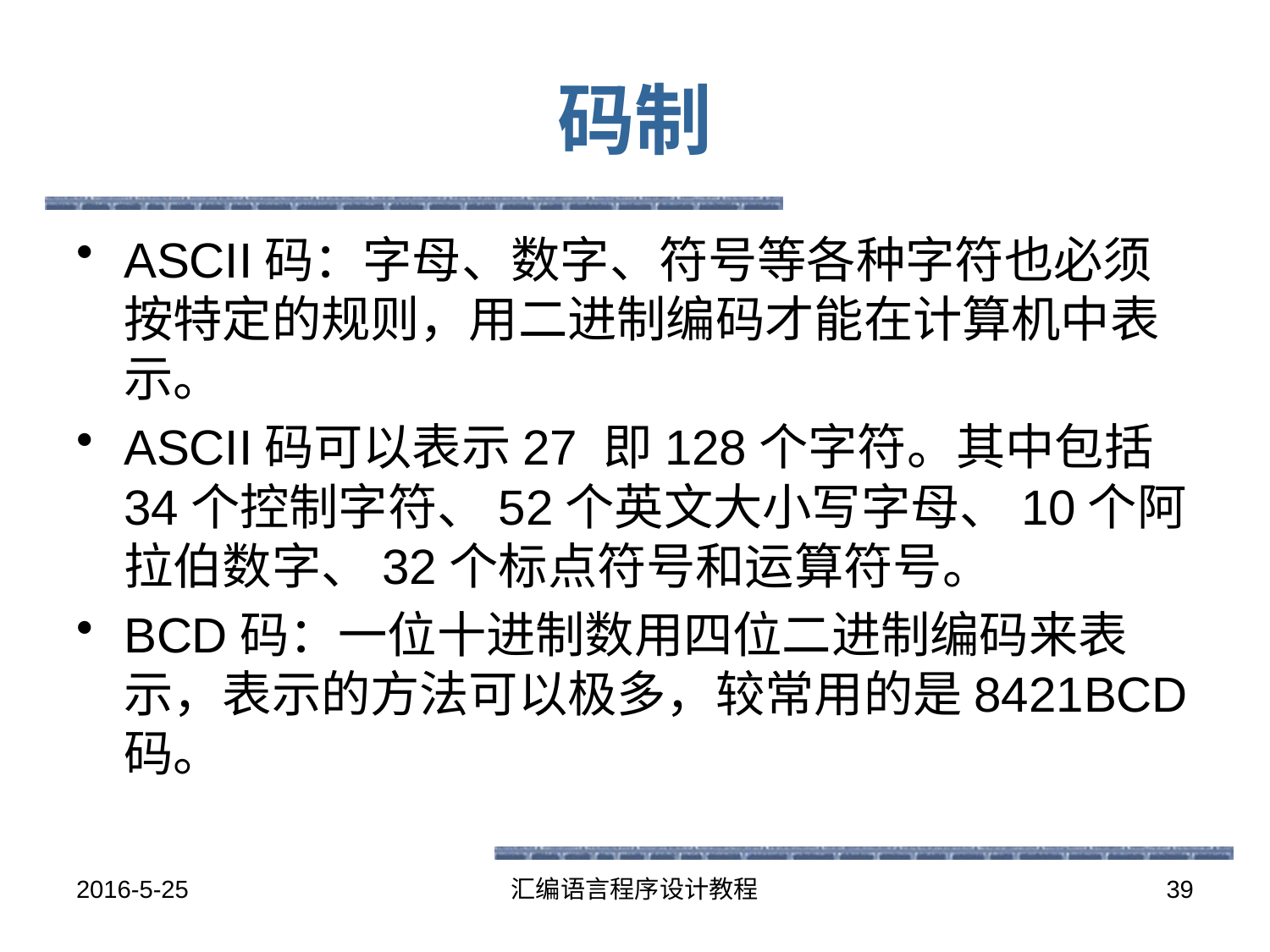

# 码制
ASCII码：字母、数字、符号等各种字符也必须按特定的规则，用二进制编码才能在计算机中表示。
ASCII码可以表示27 即128个字符。其中包括34个控制字符、52个英文大小写字母、10个阿拉伯数字、32个标点符号和运算符号。
BCD码：一位十进制数用四位二进制编码来表示，表示的方法可以极多，较常用的是8421BCD码。
2016-5-25
汇编语言程序设计教程
39